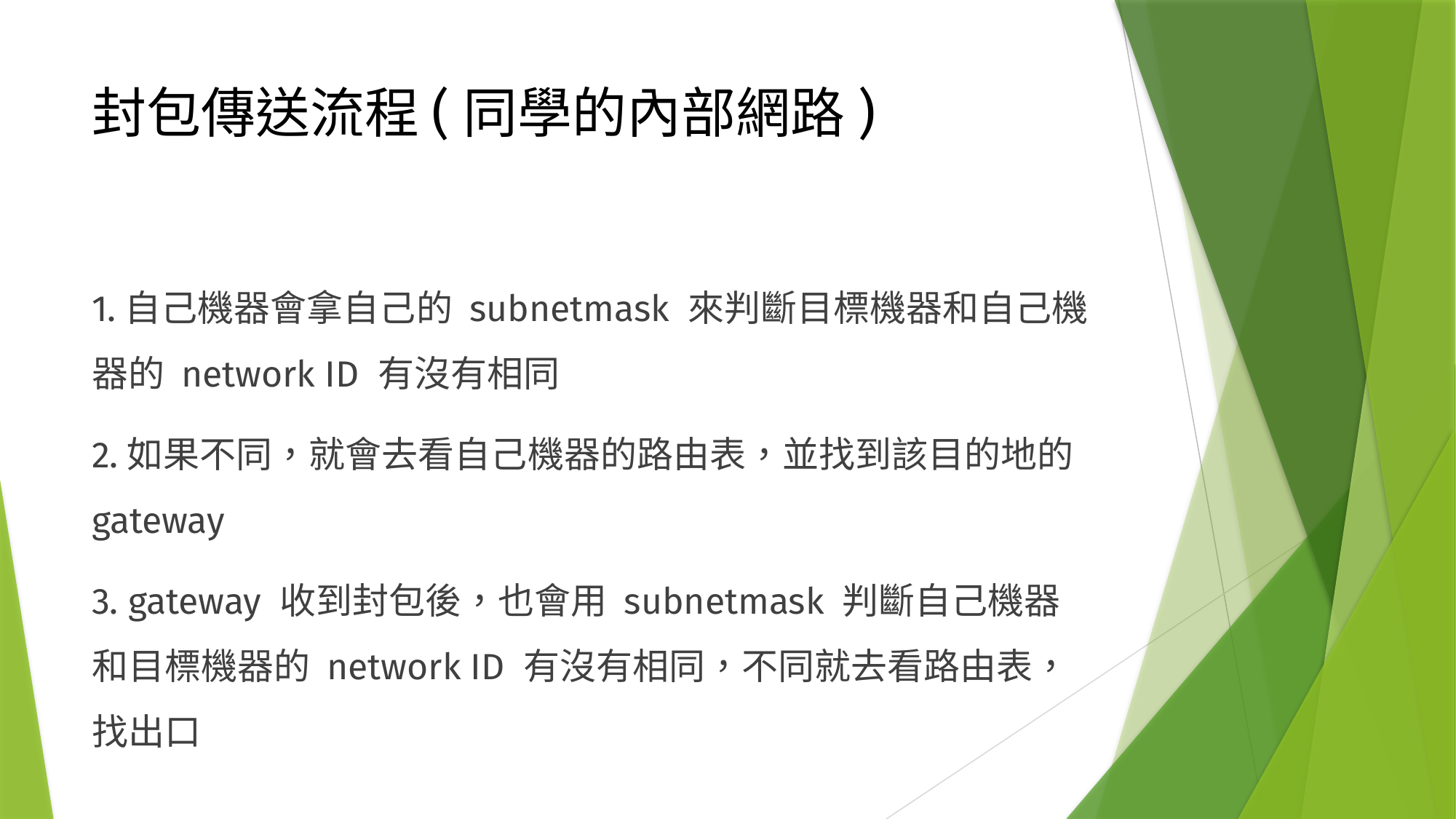

# 封包傳送流程(同學的內部網路)
1.自己機器會拿自己的 subnetmask 來判斷目標機器和自己機器的 network ID 有沒有相同
2.如果不同，就會去看自己機器的路由表，並找到該目的地的 gateway
3. gateway 收到封包後，也會用 subnetmask 判斷自己機器和目標機器的 network ID 有沒有相同，不同就去看路由表，找出口